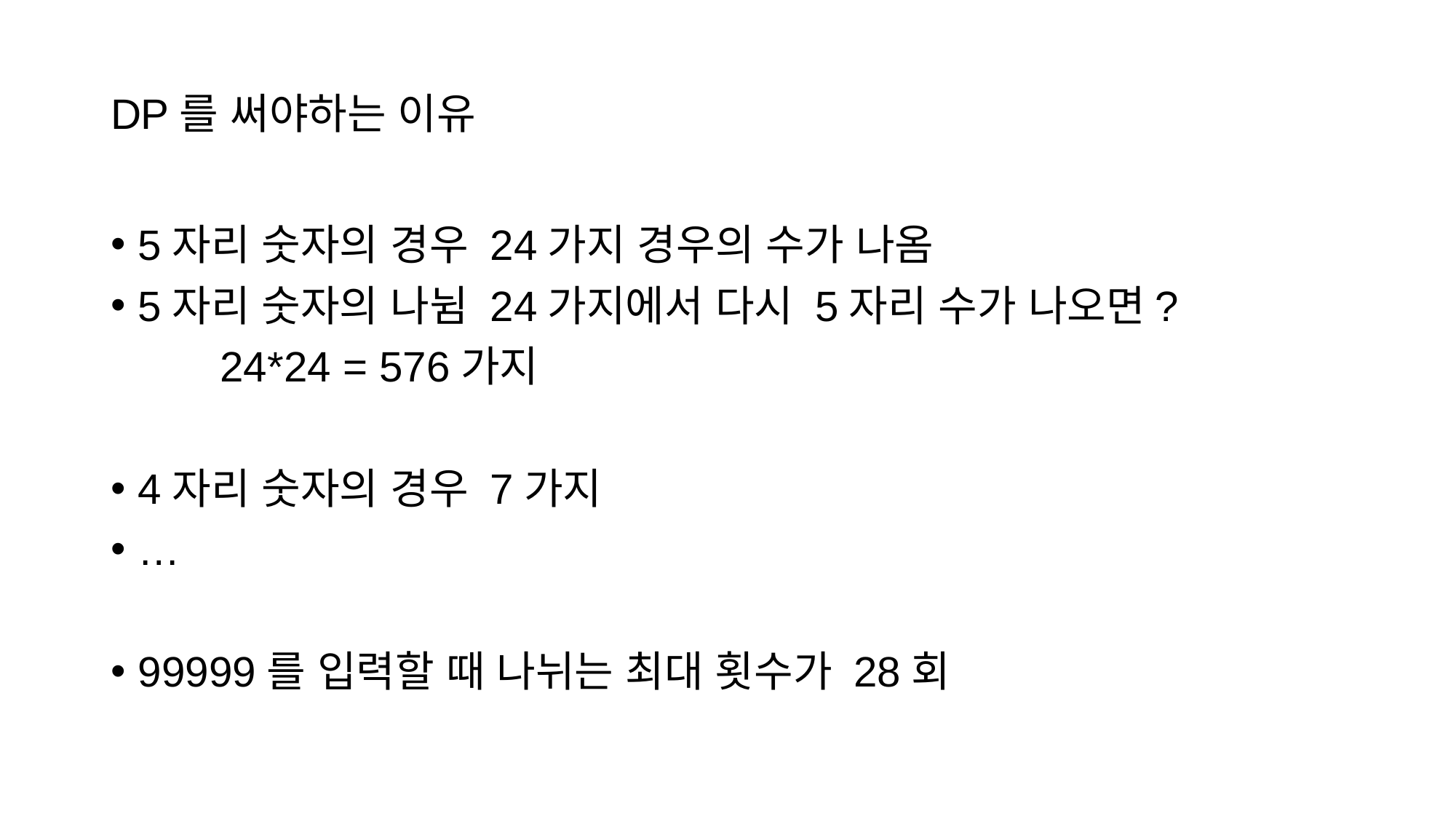

DP를 써야하는 이유
5자리 숫자의 경우 24가지 경우의 수가 나옴
5자리 숫자의 나뉨 24가지에서 다시 5자리 수가 나오면?
	24*24 = 576가지

4자리 숫자의 경우 7가지
…

99999를 입력할 때 나뉘는 최대 횟수가 28회